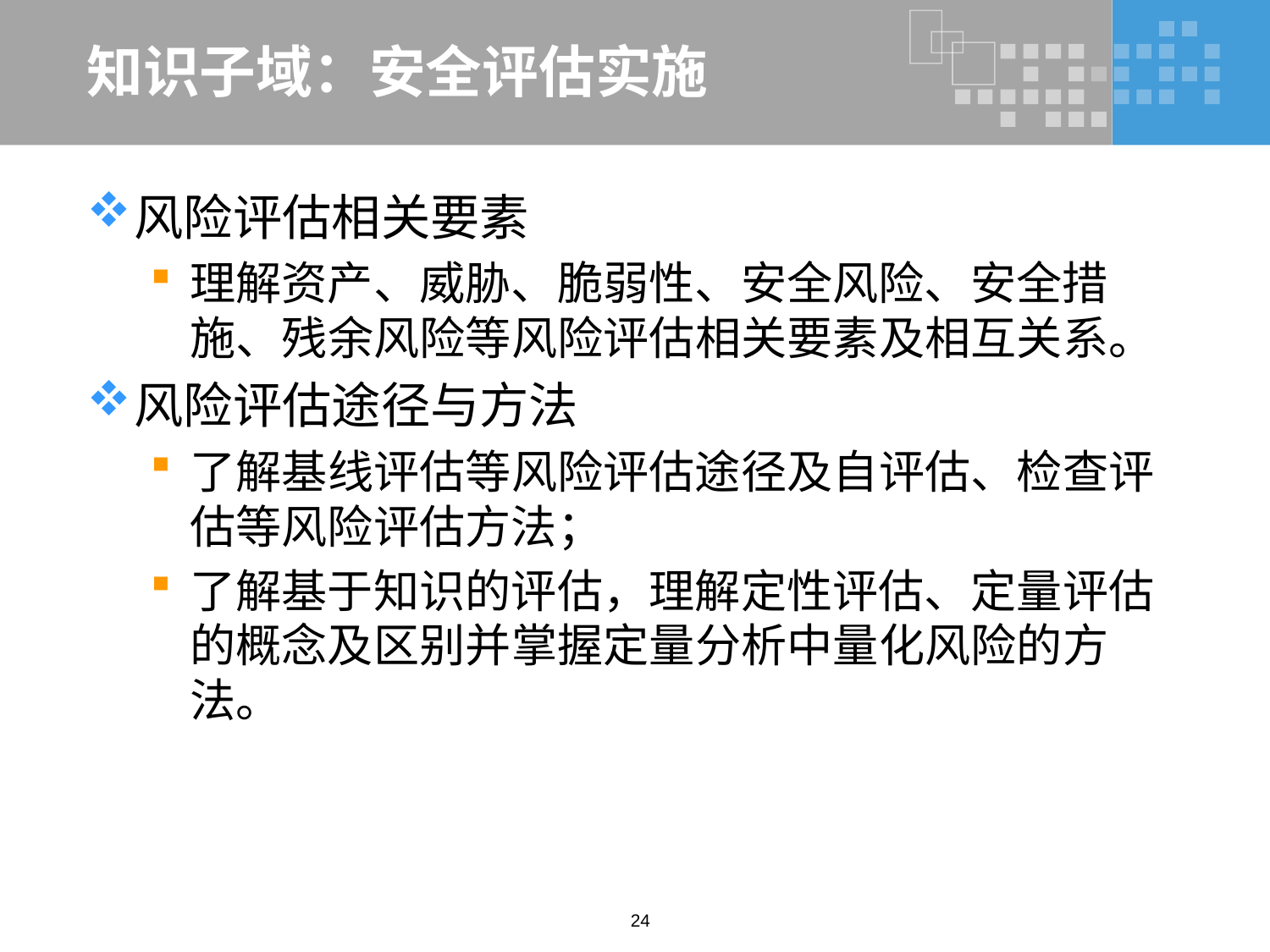

# 知识子域：安全评估实施
风险评估相关要素
理解资产、威胁、脆弱性、安全风险、安全措施、残余风险等风险评估相关要素及相互关系。
风险评估途径与方法
了解基线评估等风险评估途径及自评估、检查评估等风险评估方法；
了解基于知识的评估，理解定性评估、定量评估的概念及区别并掌握定量分析中量化风险的方法。

24